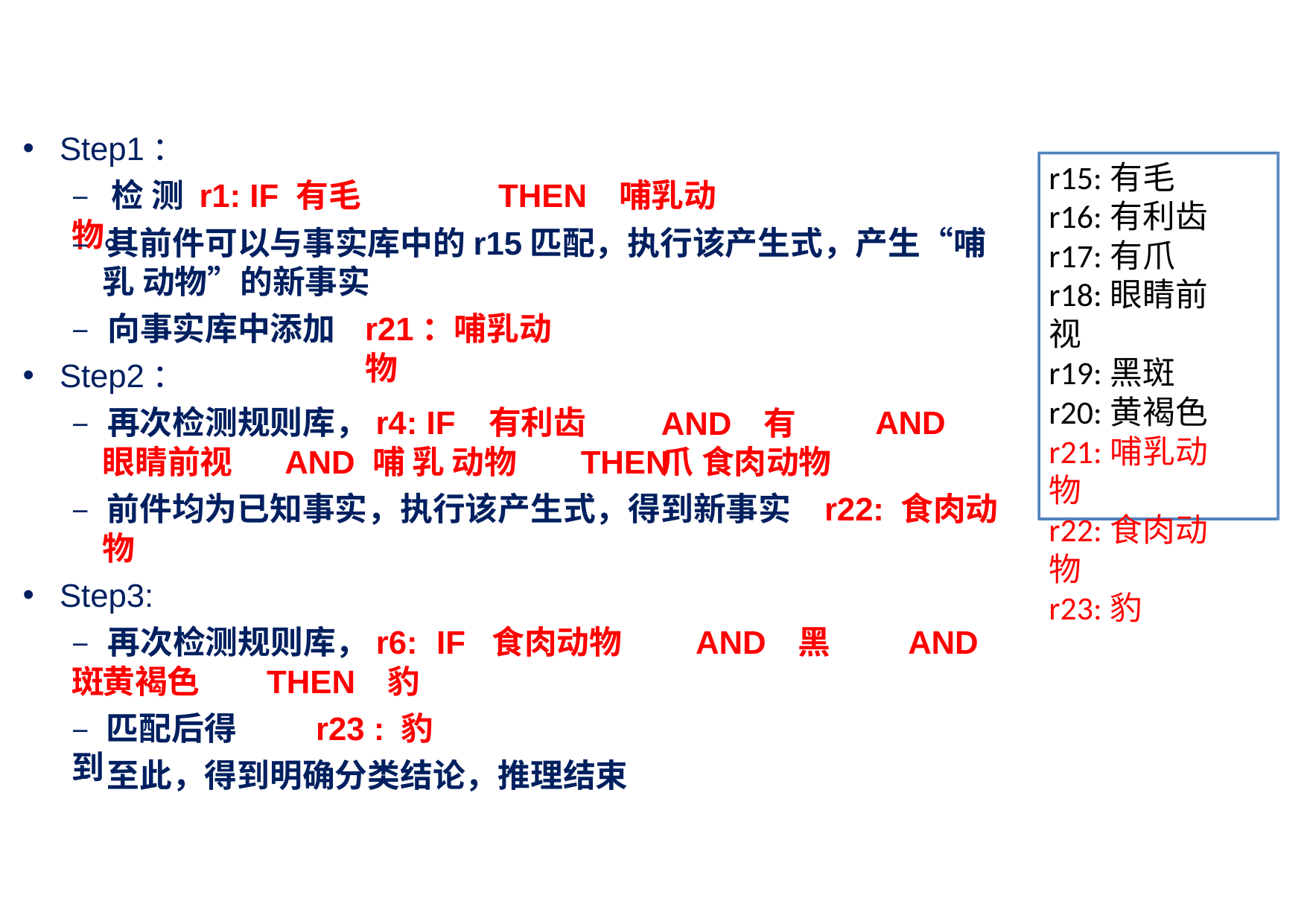

Step1：
–  检 测 r1: IF 有毛	THEN 哺乳动物。

r15:有毛
r16:有利齿
r17:有爪
r18:眼睛前视
r19:黑斑
r20:黄褐色
r21:哺乳动物
r22:食肉动物
r23:豹
– 其前件可以与事实库中的r15匹配，执行该产生式，产生“哺乳 动物”的新事实
– 向事实库中添加
Step2：
– 再次检测规则库，r4: IF 有利齿
r21：哺乳动物
AND 有 爪
AND
眼睛前视	AND 哺 乳 动物	THEN 食肉动物
– 前件均为已知事实，执行该产生式，得到新事实 物
Step3:
r22: 食肉动
– 再次检测规则库，r6:  IF  食肉动物	AND 黑 斑
AND
黄褐色
– 匹配后得到
THEN 豹 r23 : 豹
– 至此，得到明确分类结论，推理结束
60